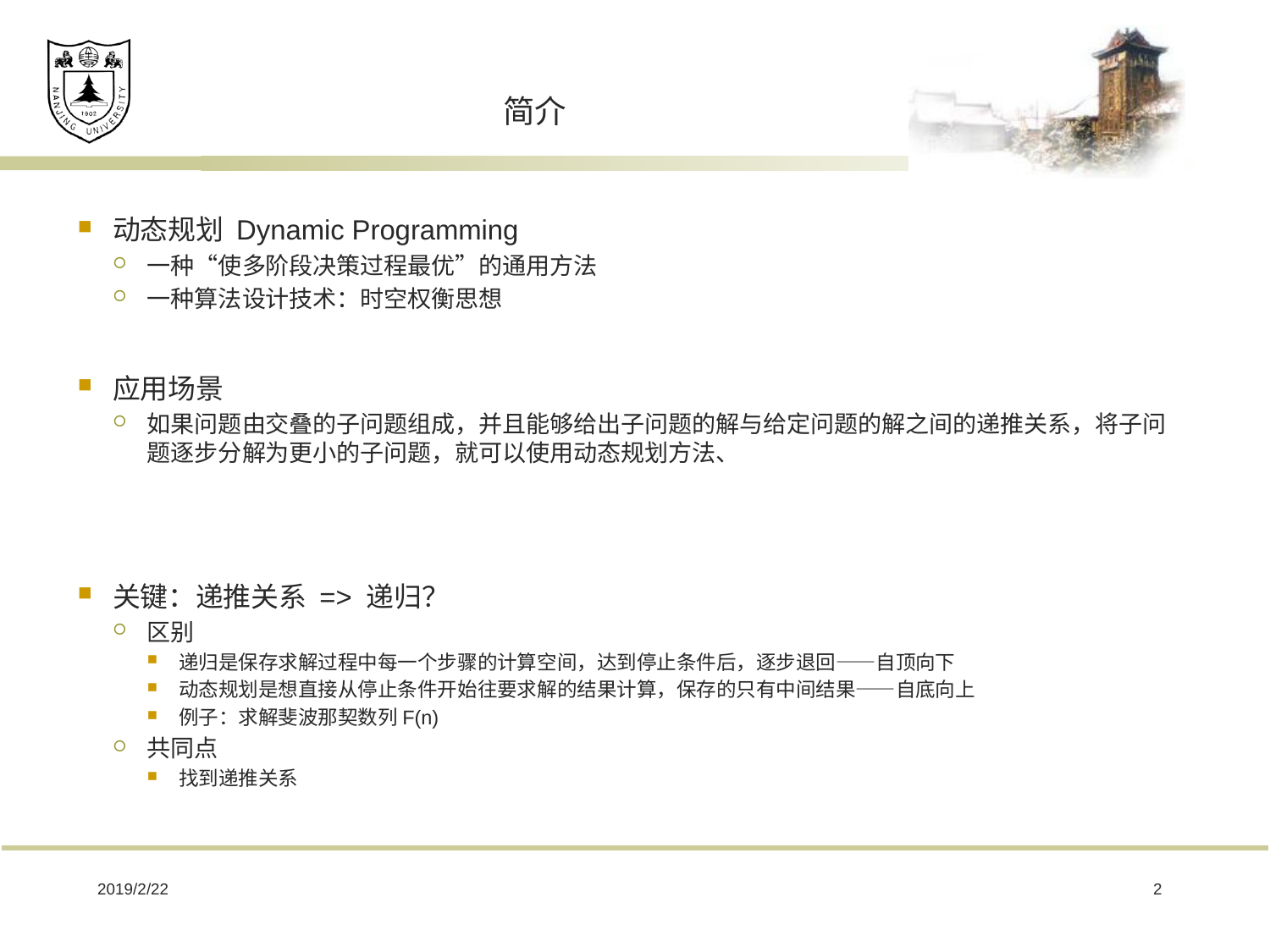

# 简介
动态规划 Dynamic Programming
一种“使多阶段决策过程最优”的通用方法
一种算法设计技术：时空权衡思想

应用场景
如果问题由交叠的子问题组成，并且能够给出子问题的解与给定问题的解之间的递推关系，将子问题逐步分解为更小的子问题，就可以使用动态规划方法、

关键：递推关系 => 递归？
区别
递归是保存求解过程中每一个步骤的计算空间，达到停止条件后，逐步退回——自顶向下
动态规划是想直接从停止条件开始往要求解的结果计算，保存的只有中间结果——自底向上
例子：求解斐波那契数列F(n)
共同点
找到递推关系

2019/2/22
2